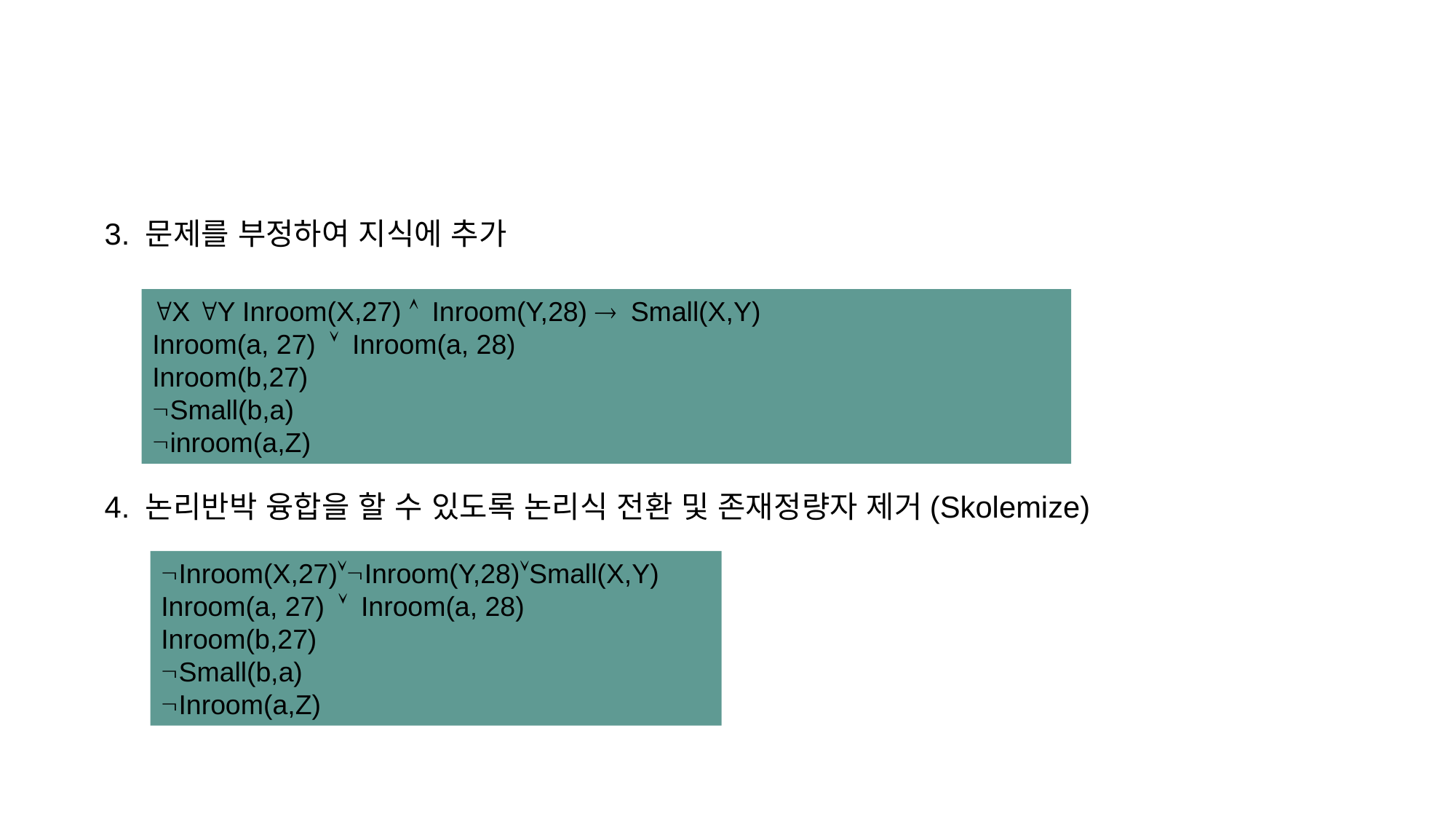

3. 문제를 부정하여 지식에 추가

4. 논리반박 융합을 할 수 있도록 논리식 전환 및 존재정량자 제거(Skolemize)

∀X ∀Y Inroom(X,27) ∧ Inroom(Y,28) → Small(X,Y)
Inroom(a, 27) ∨ Inroom(a, 28)
Inroom(b,27)
¬Small(b,a)
¬inroom(a,Z)
¬Inroom(X,27)∨¬Inroom(Y,28)∨Small(X,Y)
Inroom(a, 27) ∨ Inroom(a, 28)
Inroom(b,27)
¬Small(b,a)
¬Inroom(a,Z)